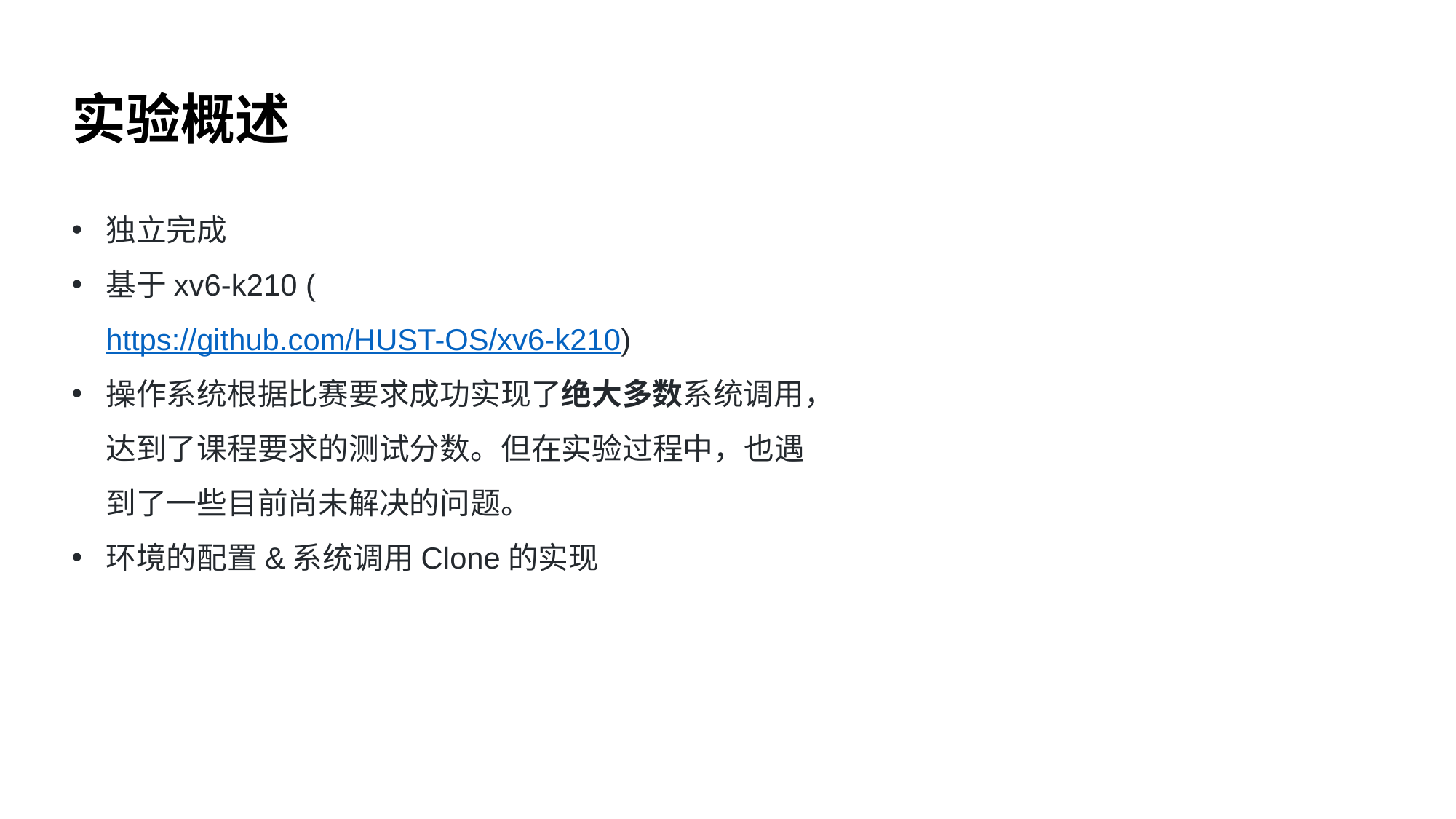

# 实验概述
独立完成
基于xv6-k210 (https://github.com/HUST-OS/xv6-k210)
操作系统根据比赛要求成功实现了绝大多数系统调用，达到了课程要求的测试分数。但在实验过程中，也遇到了一些目前尚未解决的问题。
环境的配置&系统调用Clone的实现